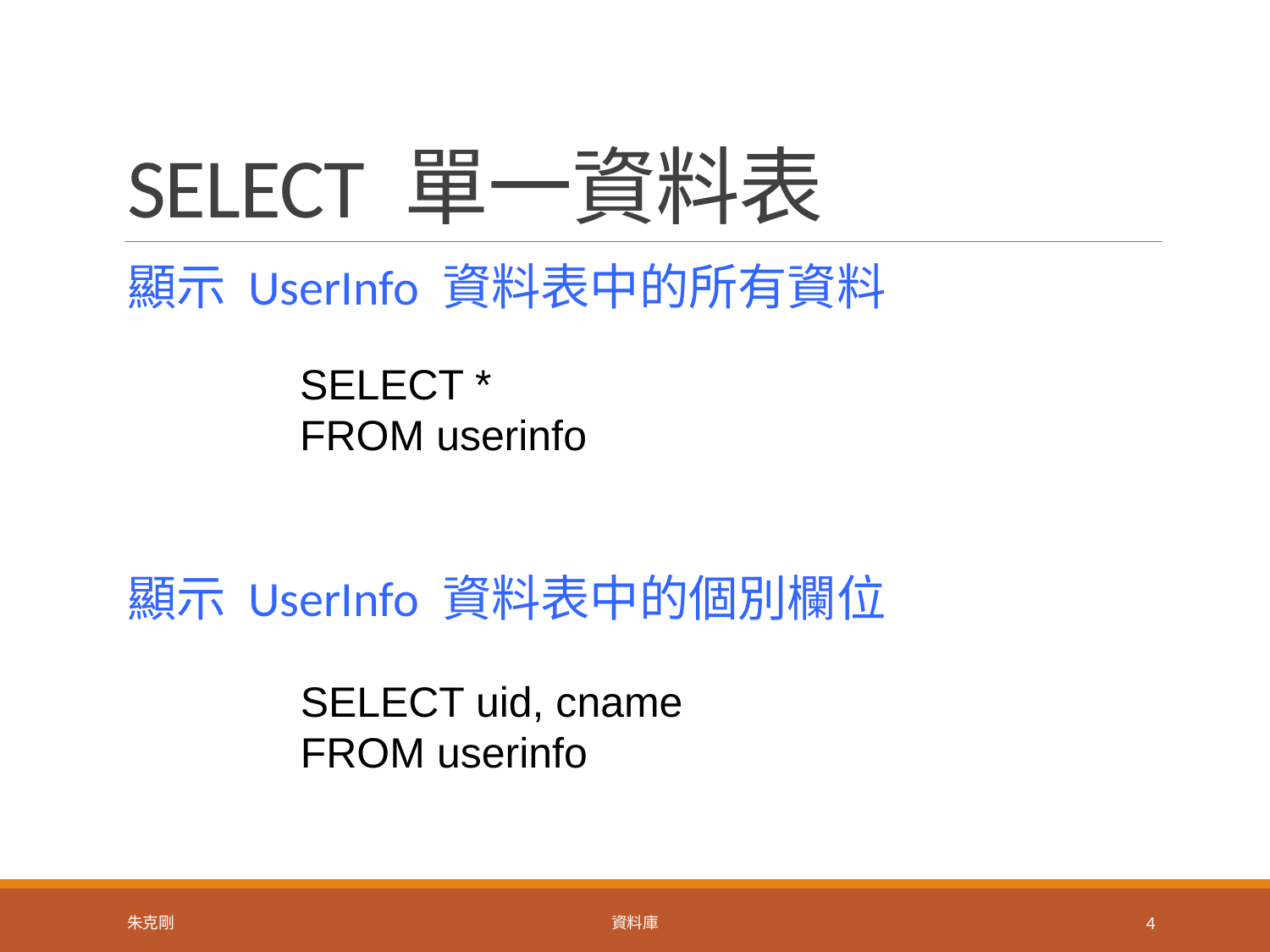

# SELECT 單一資料表
顯示 UserInfo 資料表中的所有資料

顯示 UserInfo 資料表中的個別欄位

SELECT *
FROM userinfo
SELECT uid, cname
FROM userinfo
朱克剛
資料庫
4